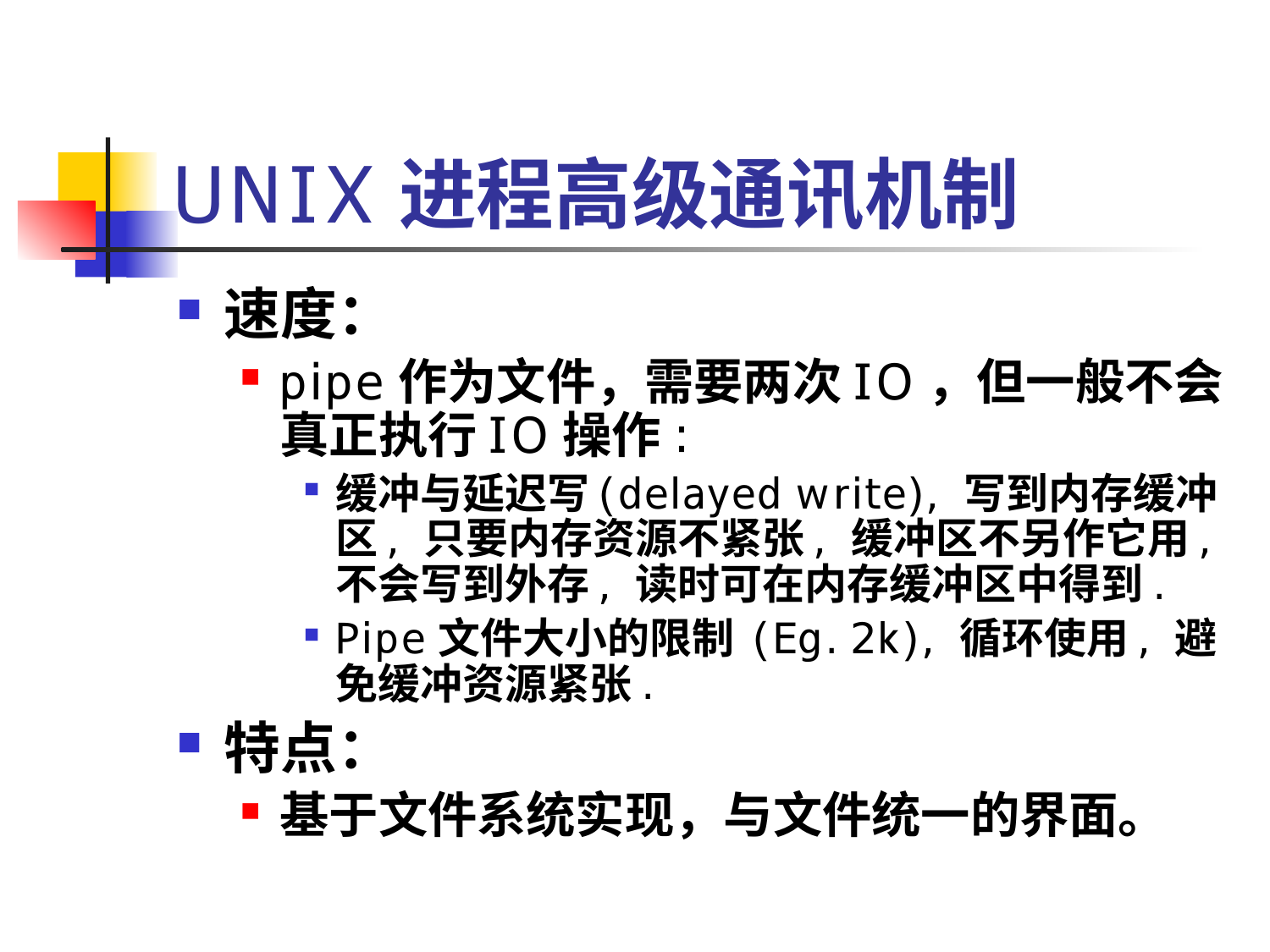

# UNIX进程高级通讯机制
速度：
pipe作为文件，需要两次IO，但一般不会真正执行IO操作:
缓冲与延迟写(delayed write), 写到内存缓冲区, 只要内存资源不紧张, 缓冲区不另作它用, 不会写到外存, 读时可在内存缓冲区中得到.
Pipe文件大小的限制 (Eg. 2k), 循环使用, 避免缓冲资源紧张.
特点：
基于文件系统实现，与文件统一的界面。